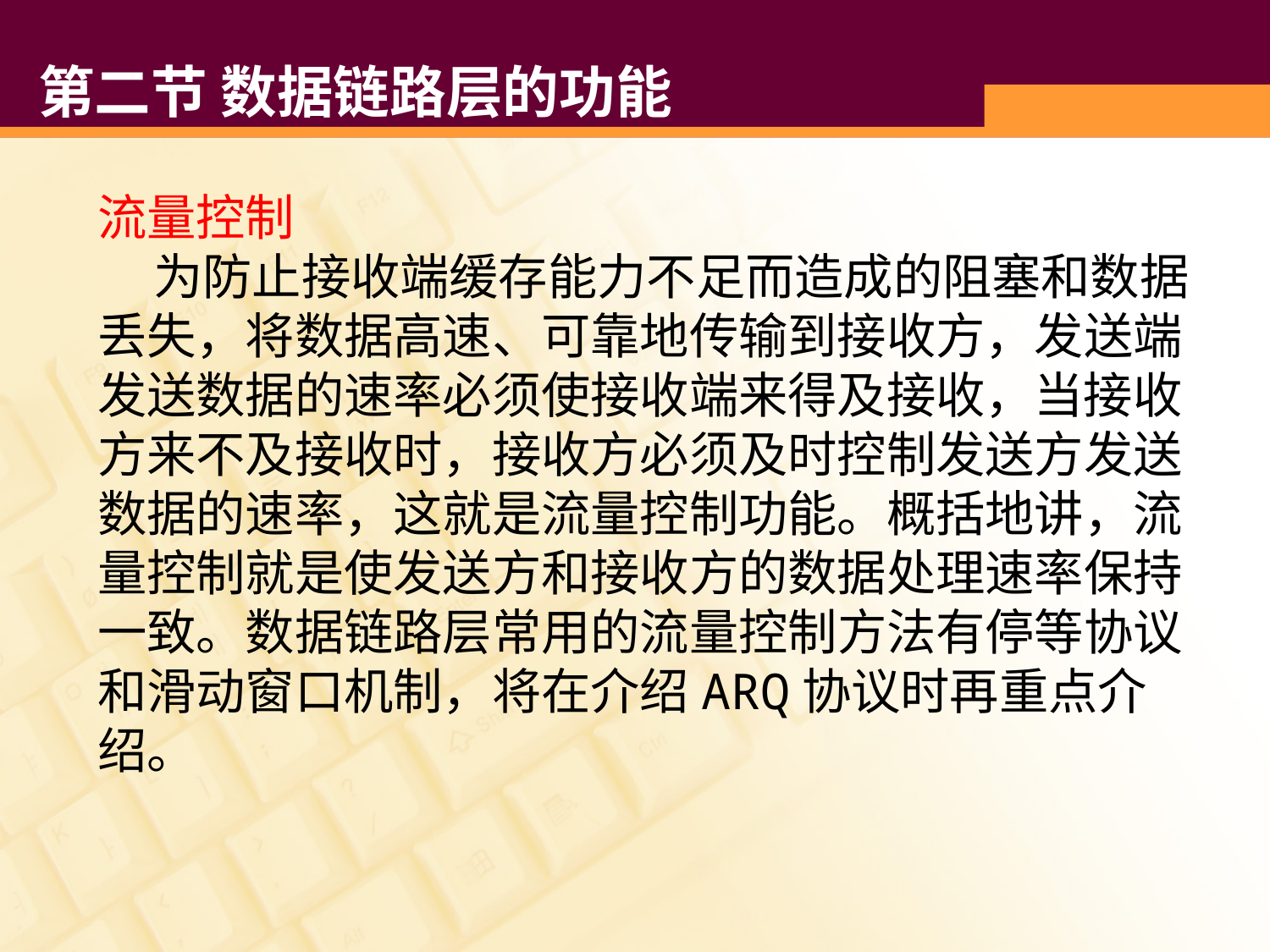

# 第二节 数据链路层的功能
流量控制
    为防止接收端缓存能力不足而造成的阻塞和数据丢失，将数据高速、可靠地传输到接收方，发送端发送数据的速率必须使接收端来得及接收，当接收方来不及接收时，接收方必须及时控制发送方发送数据的速率，这就是流量控制功能。概括地讲，流量控制就是使发送方和接收方的数据处理速率保持一致。数据链路层常用的流量控制方法有停等协议和滑动窗口机制，将在介绍ARQ协议时再重点介绍。